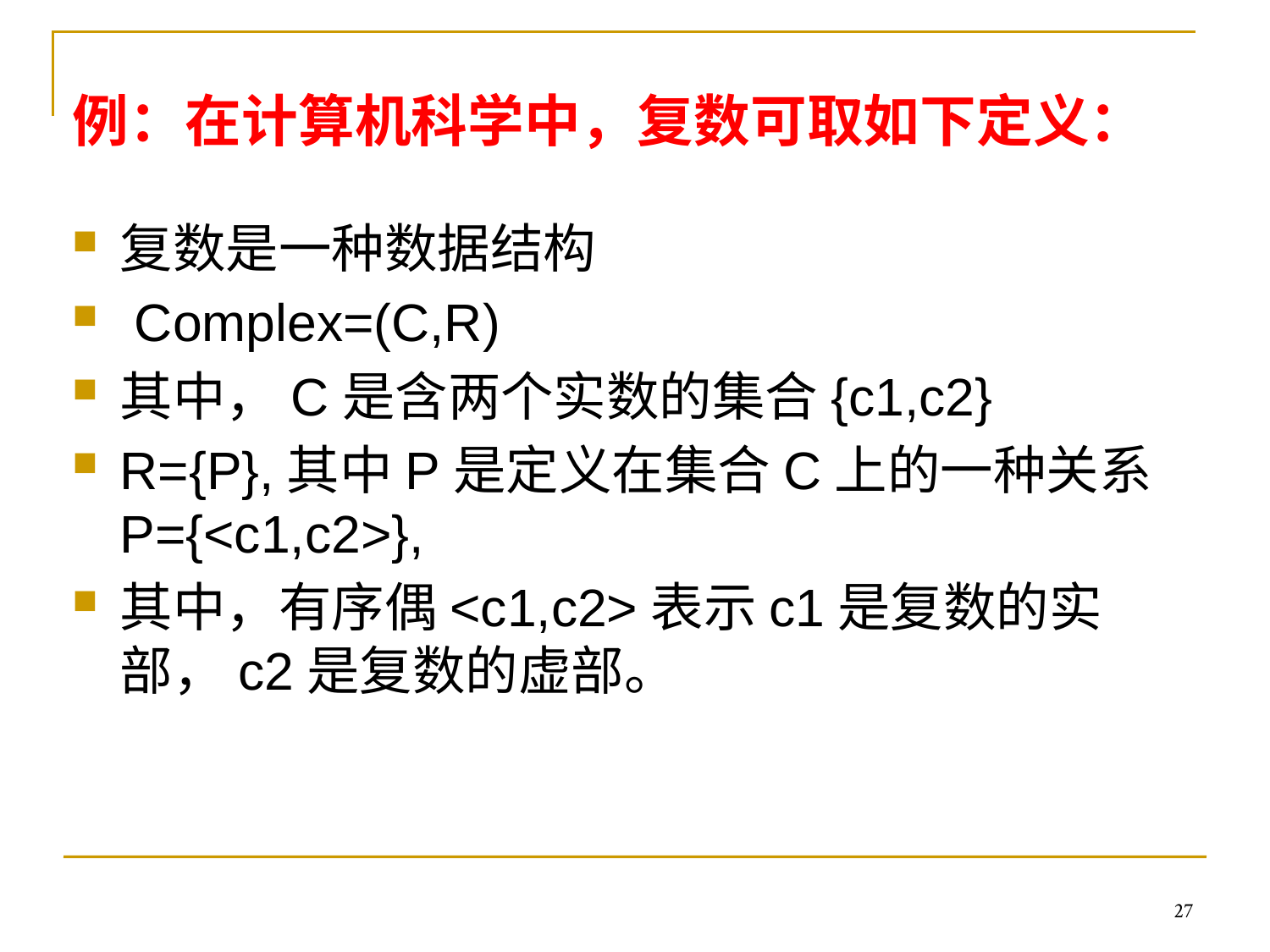

# 例：在计算机科学中，复数可取如下定义：
复数是一种数据结构
 Complex=(C,R)
其中，C是含两个实数的集合{c1,c2}
R={P},其中P是定义在集合C上的一种关系P={<c1,c2>},
其中，有序偶<c1,c2>表示c1是复数的实部，c2是复数的虚部。
27